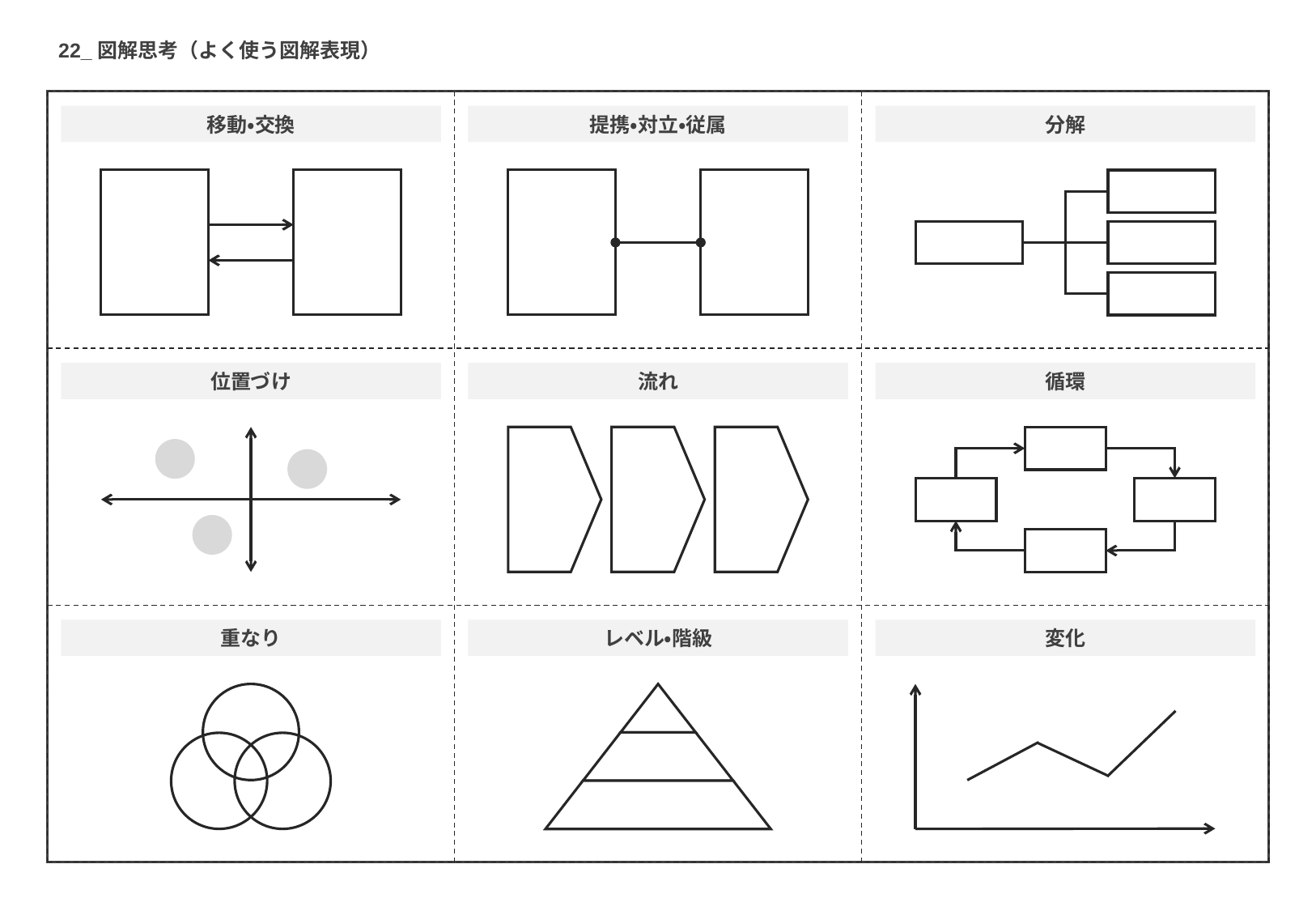

22_図解思考（よく使う図解表現）

移動・交換
提携・対立・従属
分解

位置づけ
流れ
循環

重なり
レベル・階級
変化